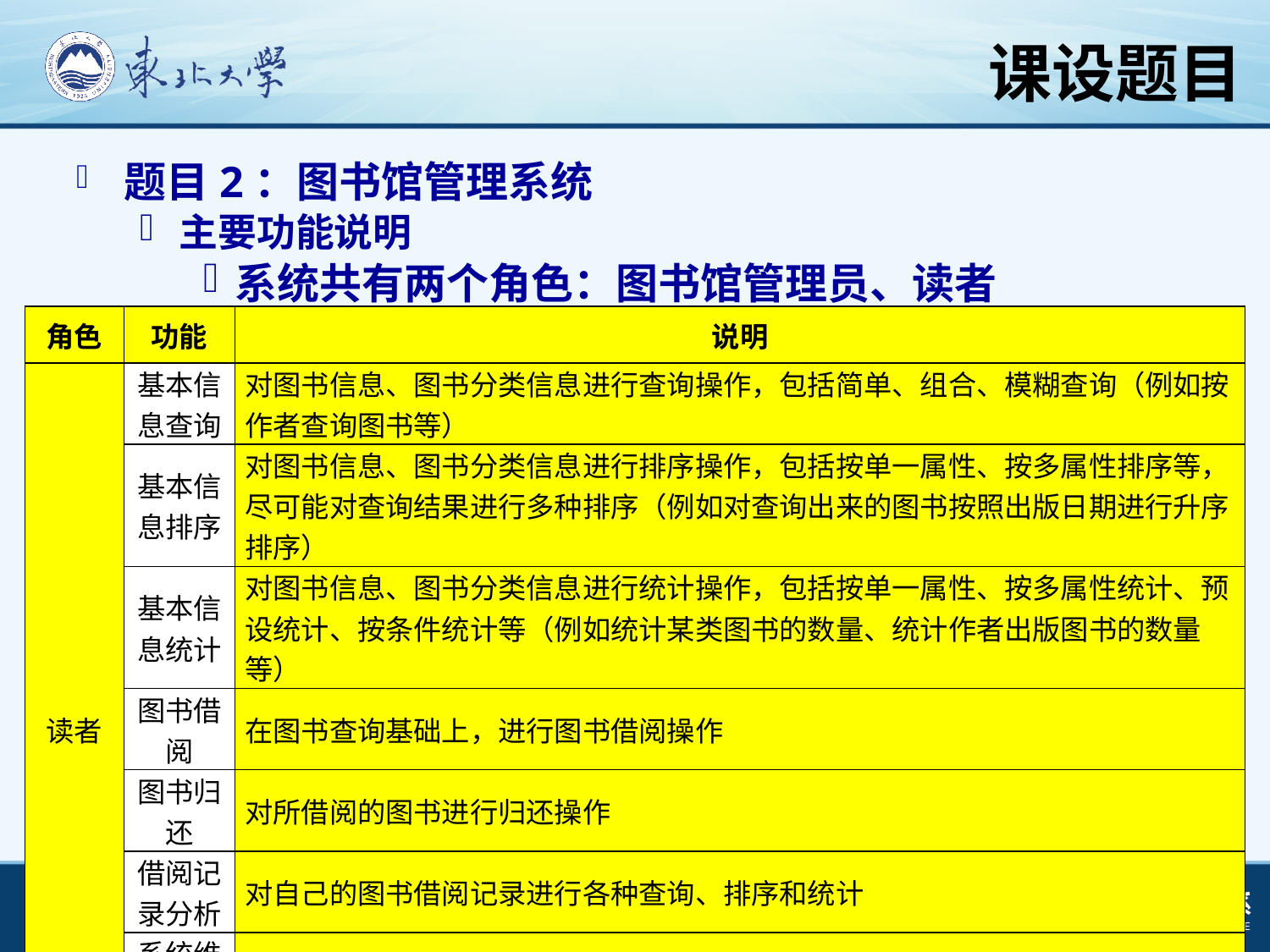

# 课设题目
题目2：图书馆管理系统
主要功能说明
系统共有两个角色：图书馆管理员、读者

| 角色 | 功能 | 说明 |
| --- | --- | --- |
| 读者 | 基本信息查询 | 对图书信息、图书分类信息进行查询操作，包括简单、组合、模糊查询（例如按作者查询图书等） |
|  | 基本信息排序 | 对图书信息、图书分类信息进行排序操作，包括按单一属性、按多属性排序等，尽可能对查询结果进行多种排序（例如对查询出来的图书按照出版日期进行升序排序） |
|  | 基本信息统计 | 对图书信息、图书分类信息进行统计操作，包括按单一属性、按多属性统计、预设统计、按条件统计等（例如统计某类图书的数量、统计作者出版图书的数量等） |
|  | 图书借阅 | 在图书查询基础上，进行图书借阅操作 |
|  | 图书归还 | 对所借阅的图书进行归还操作 |
|  | 借阅记录分析 | 对自己的图书借阅记录进行各种查询、排序和统计 |
|  | 系统维护 | 对自己的密码进行维护 |
|  | 其他 | 可增加其他有用的功能，例如增加借阅延期、借阅预约功能等，可以参考东北大学图书馆的功能进行增加 |